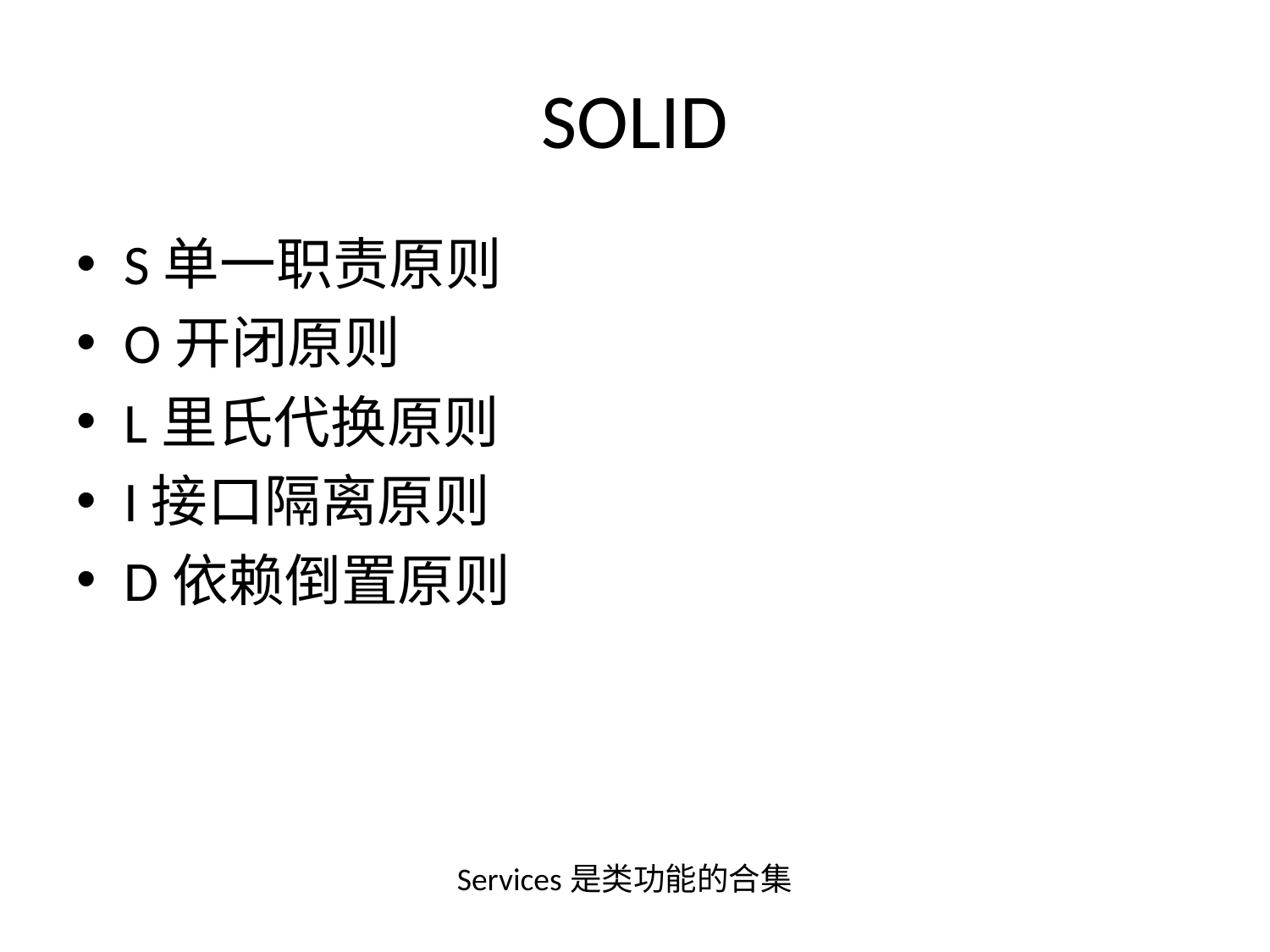

# SOLID
S单一职责原则
O开闭原则
L里氏代换原则
I接口隔离原则
D依赖倒置原则
Services是类功能的合集